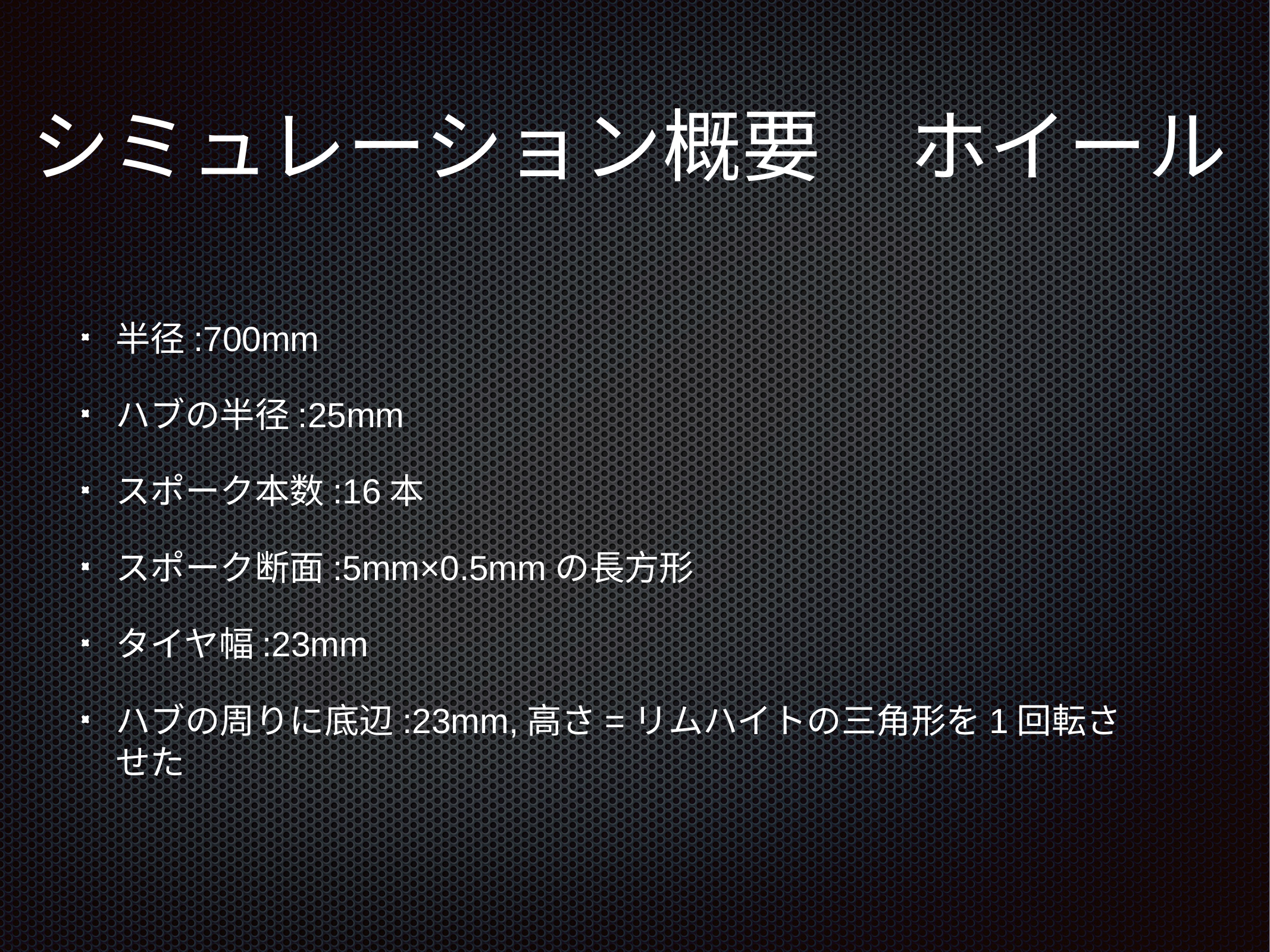

# シミュレーション概要     ホイール
半径:700mm
ハブの半径:25mm
スポーク本数:16本
スポーク断面:5mm×0.5mmの長方形
タイヤ幅:23mm
ハブの周りに底辺:23mm,高さ=リムハイトの三角形を1回転させた